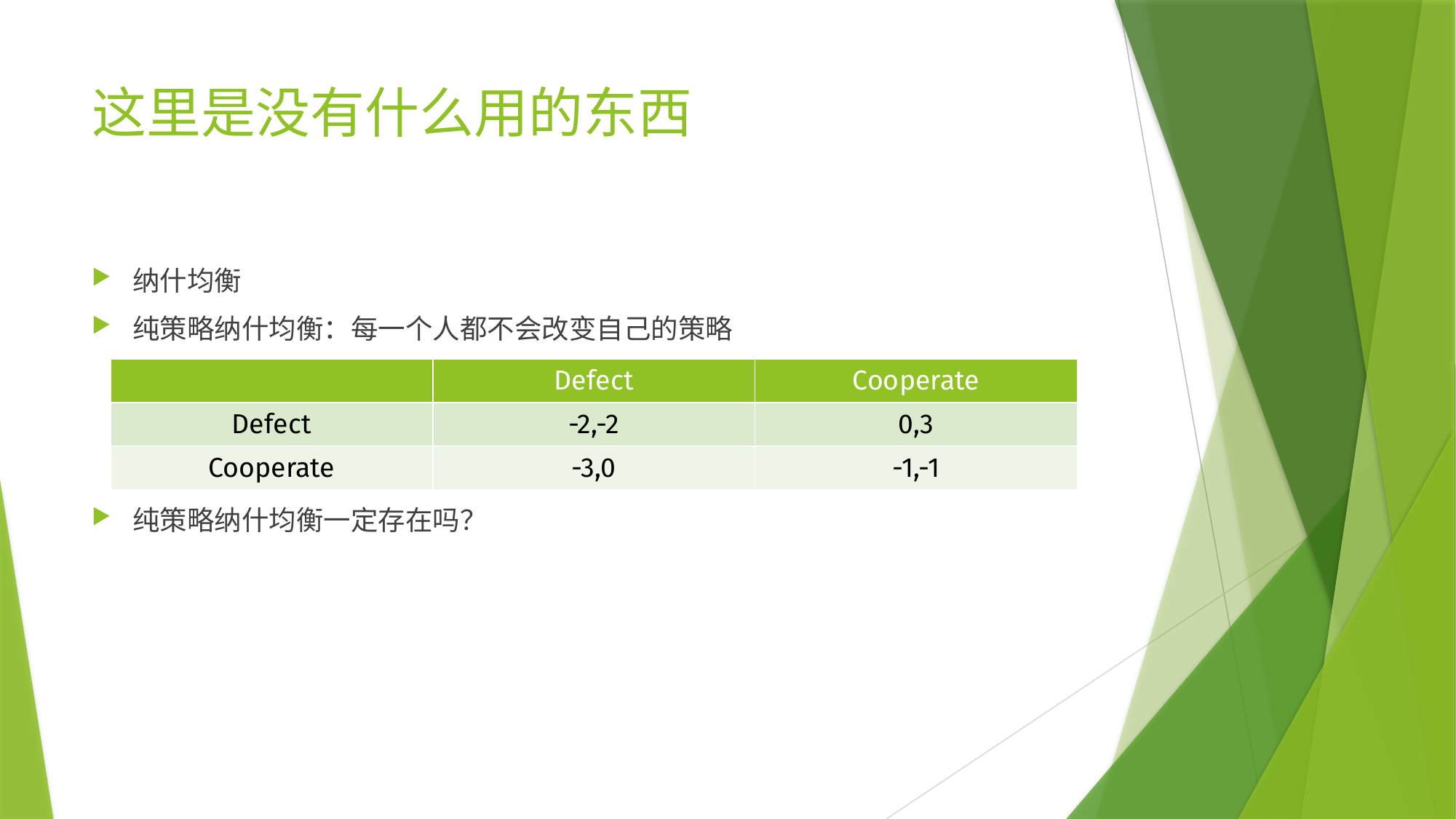

# 这里是没有什么用的东西
纳什均衡
纯策略纳什均衡：每一个人都不会改变自己的策略

纯策略纳什均衡一定存在吗？

|  | Defect | Cooperate |
| --- | --- | --- |
| Defect | -2,-2 | 0,3 |
| Cooperate | -3,0 | -1,-1 |